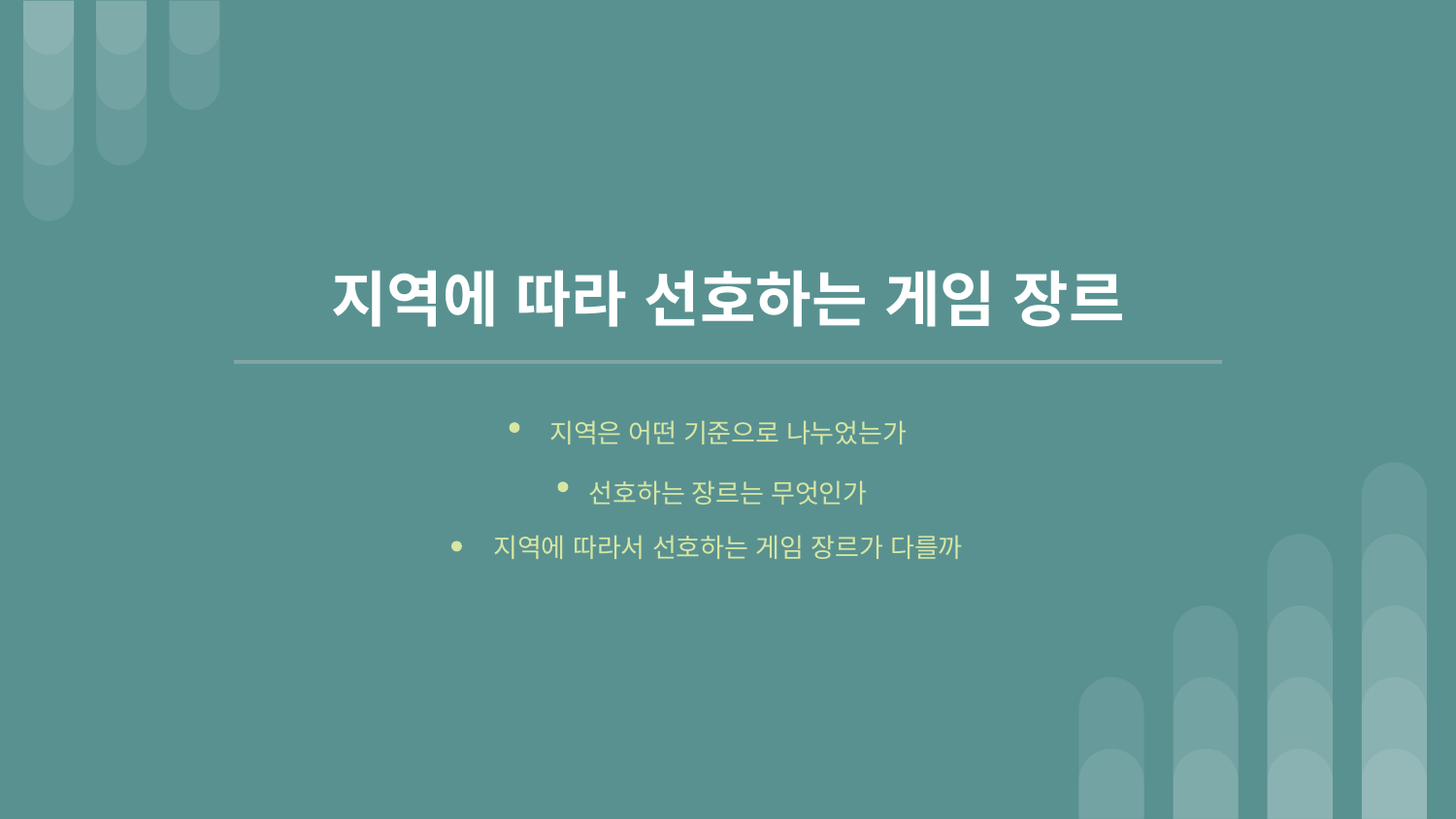

# 지역에 따라 선호하는 게임 장르
지역은 어떤 기준으로 나누었는가

선호하는 장르는 무엇인가

지역에 따라서 선호하는 게임 장르가 다를까